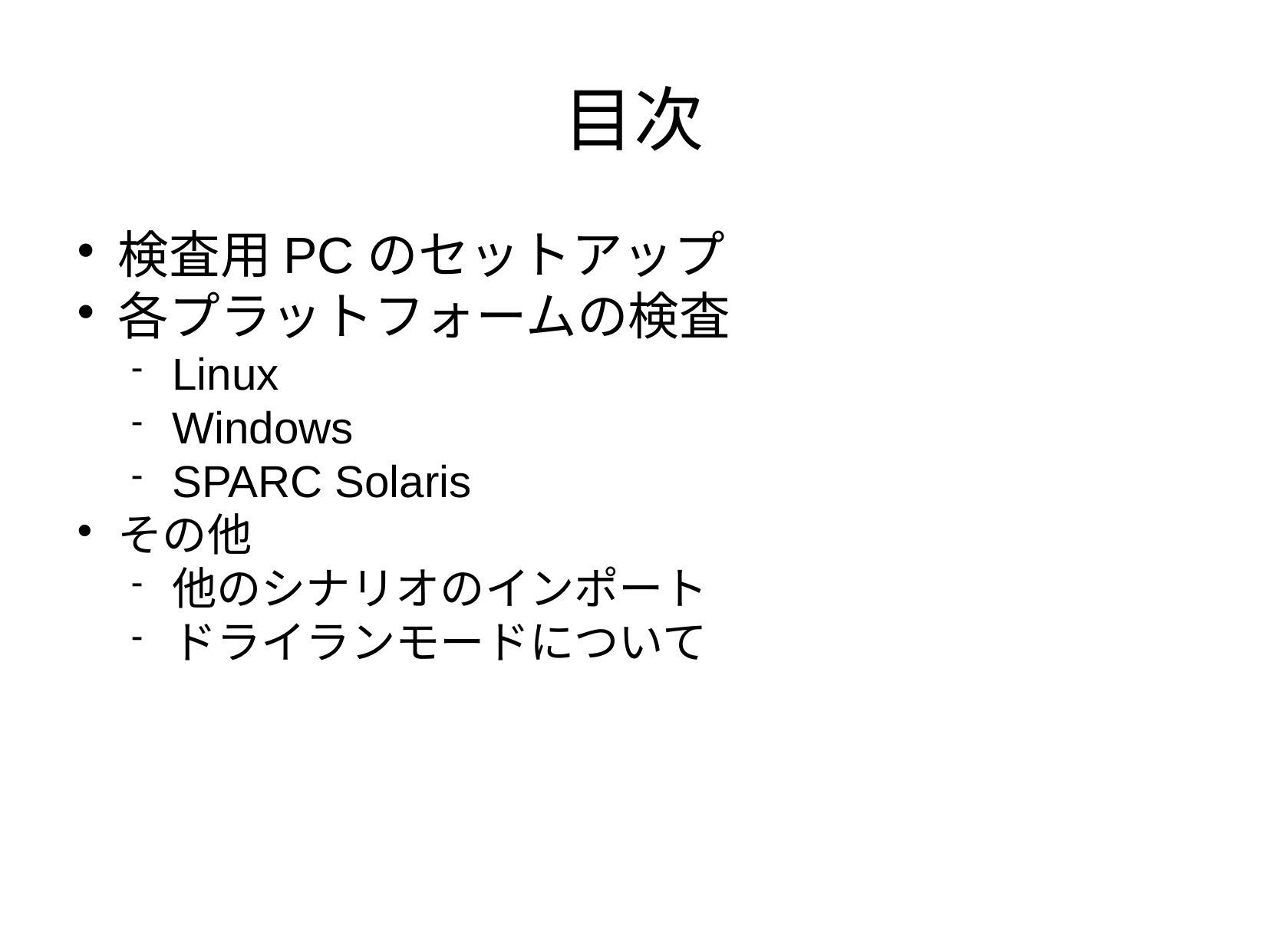

目次
検査用PCのセットアップ
各プラットフォームの検査
Linux
Windows
SPARC Solaris
その他
他のシナリオのインポート
ドライランモードについて